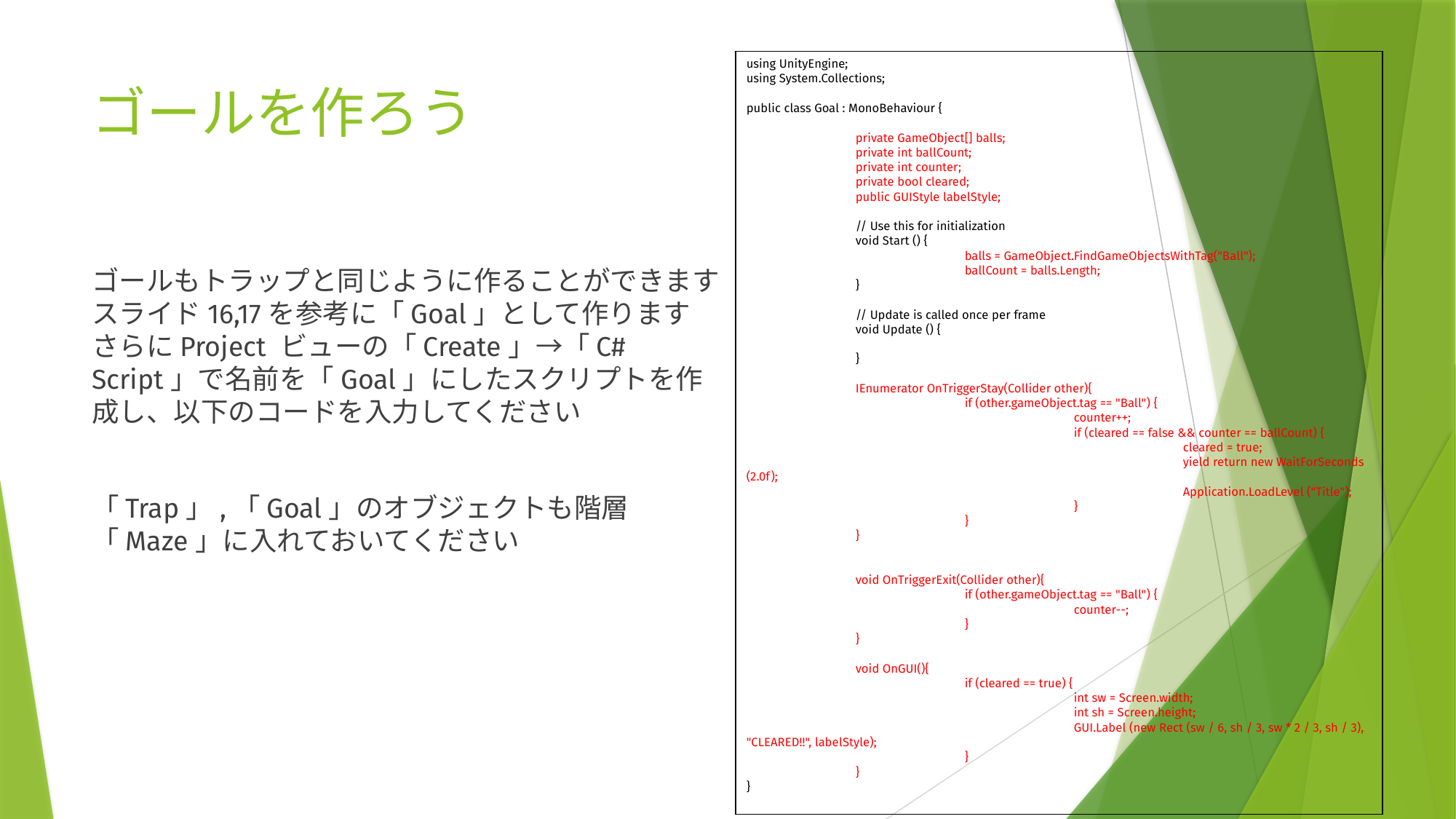

| using UnityEngine; using System.Collections; public class Goal : MonoBehaviour { private GameObject[] balls; private int ballCount; private int counter; private bool cleared; public GUIStyle labelStyle; // Use this for initialization void Start () { balls = GameObject.FindGameObjectsWithTag("Ball"); ballCount = balls.Length; } // Update is called once per frame void Update () { } IEnumerator OnTriggerStay(Collider other){ if (other.gameObject.tag == "Ball") { counter++; if (cleared == false && counter == ballCount) { cleared = true; yield return new WaitForSeconds (2.0f); Application.LoadLevel ("Title"); } } } void OnTriggerExit(Collider other){ if (other.gameObject.tag == "Ball") { counter--; } } void OnGUI(){ if (cleared == true) { int sw = Screen.width; int sh = Screen.height; GUI.Label (new Rect (sw / 6, sh / 3, sw \* 2 / 3, sh / 3), "CLEARED!!", labelStyle); } } } |
| --- |
# ゴールを作ろう
ゴールもトラップと同じように作ることができます
スライド16,17を参考に「Goal」として作ります
さらにProject ビューの「Create」→「C# Script」で名前を「Goal」にしたスクリプトを作成し、以下のコードを入力してください

「Trap」,「Goal」のオブジェクトも階層「Maze」に入れておいてください